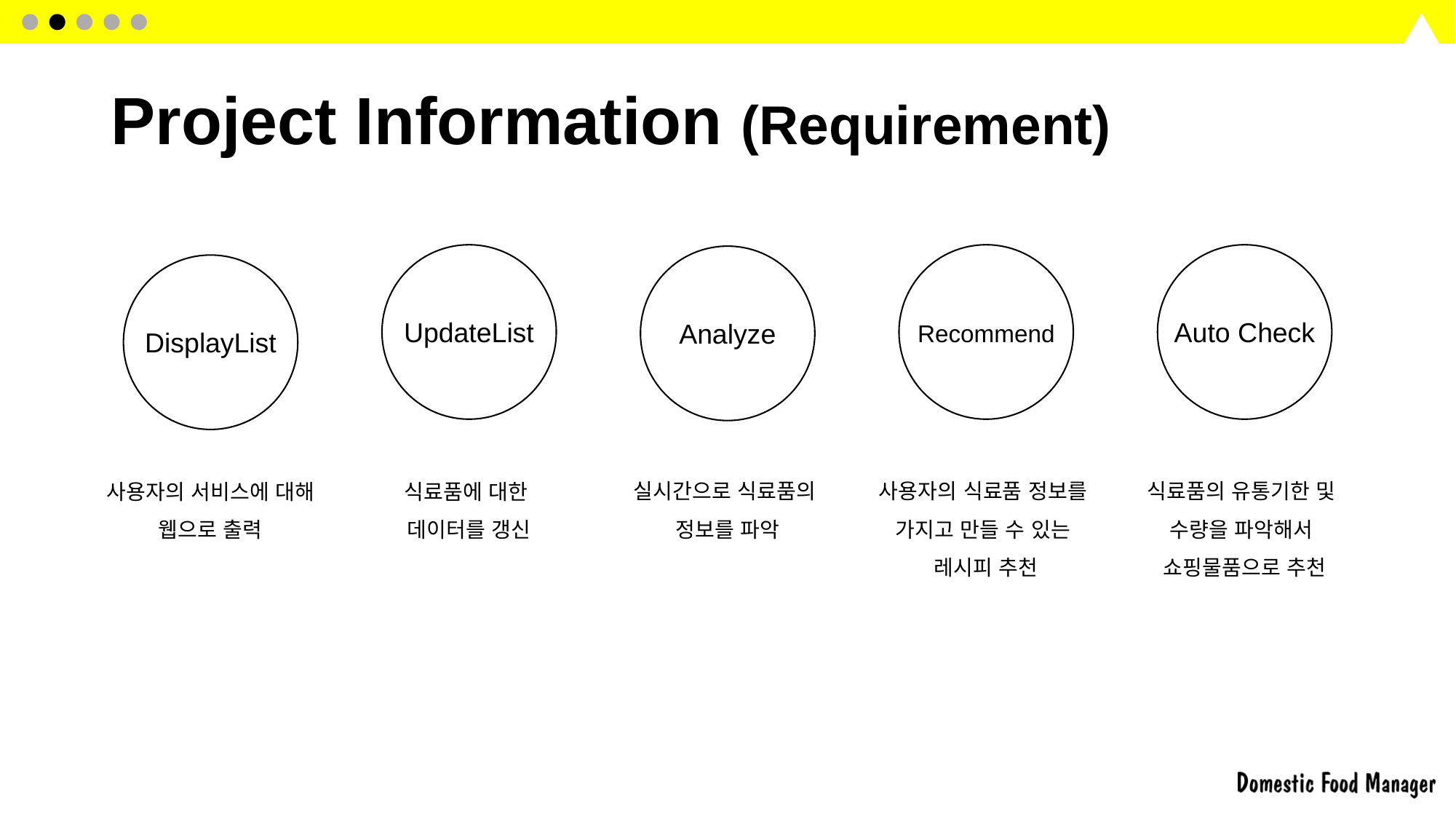

# Project Information (Requirement)

UpdateList
Auto Check
Analyze
Recommend
DisplayList
실시간으로 식료품의
정보를 파악
사용자의 식료품 정보를
가지고 만들 수 있는
레시피 추천
식료품의 유통기한 및
수량을 파악해서
쇼핑물품으로 추천
사용자의 서비스에 대해
웹으로 출력
식료품에 대한
데이터를 갱신